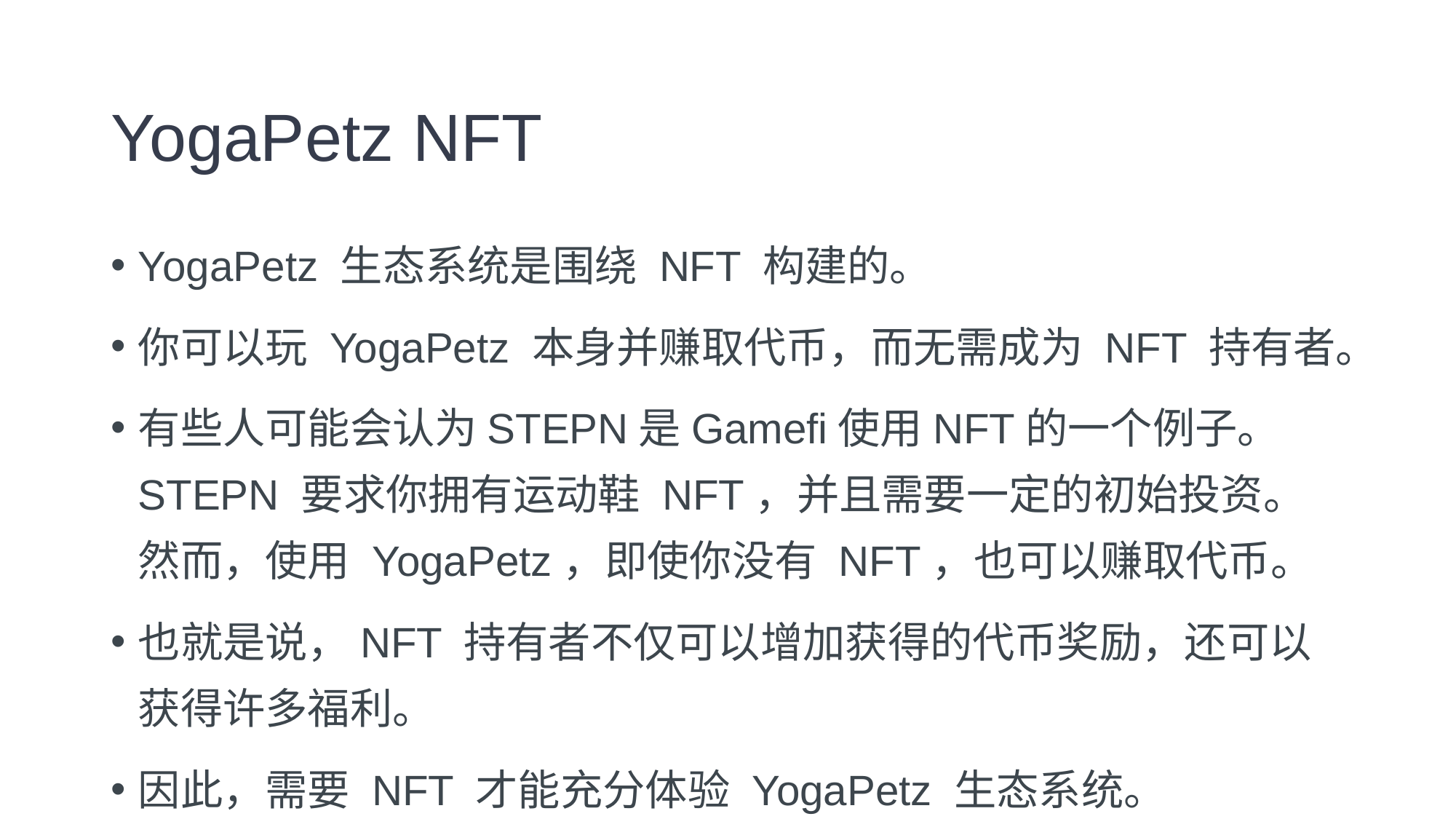

# YogaPetz NFT
YogaPetz 生态系统是围绕 NFT 构建的。
你可以玩 YogaPetz 本身并赚取代币，而无需成为 NFT 持有者。
有些人可能会认为STEPN是Gamefi使用NFT的一个例子。 STEPN 要求你拥有运动鞋 NFT，并且需要一定的初始投资。然而，使用 YogaPetz，即使你没有 NFT，也可以赚取代币。
也就是说，NFT 持有者不仅可以增加获得的代币奖励，还可以获得许多福利。
因此，需要 NFT 才能充分体验 YogaPetz 生态系统。
YogaPetz 提供三种类型的 NFT，所有这些都可以通过 OpenSea 获得。
让我们详细深入研究一下每一个 NFT。